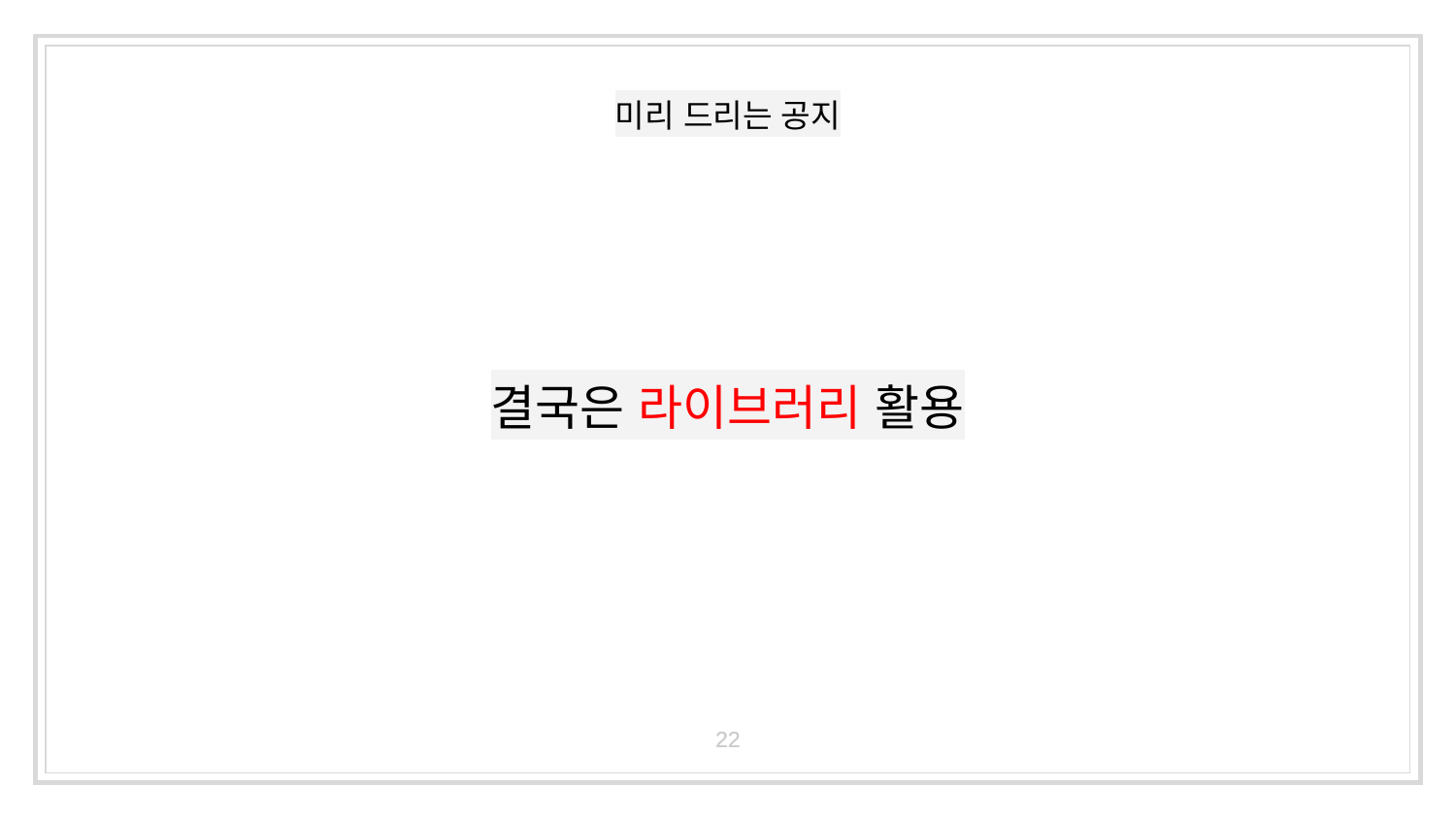

# 미리 드리는 공지
결국은 라이브러리 활용
22
22